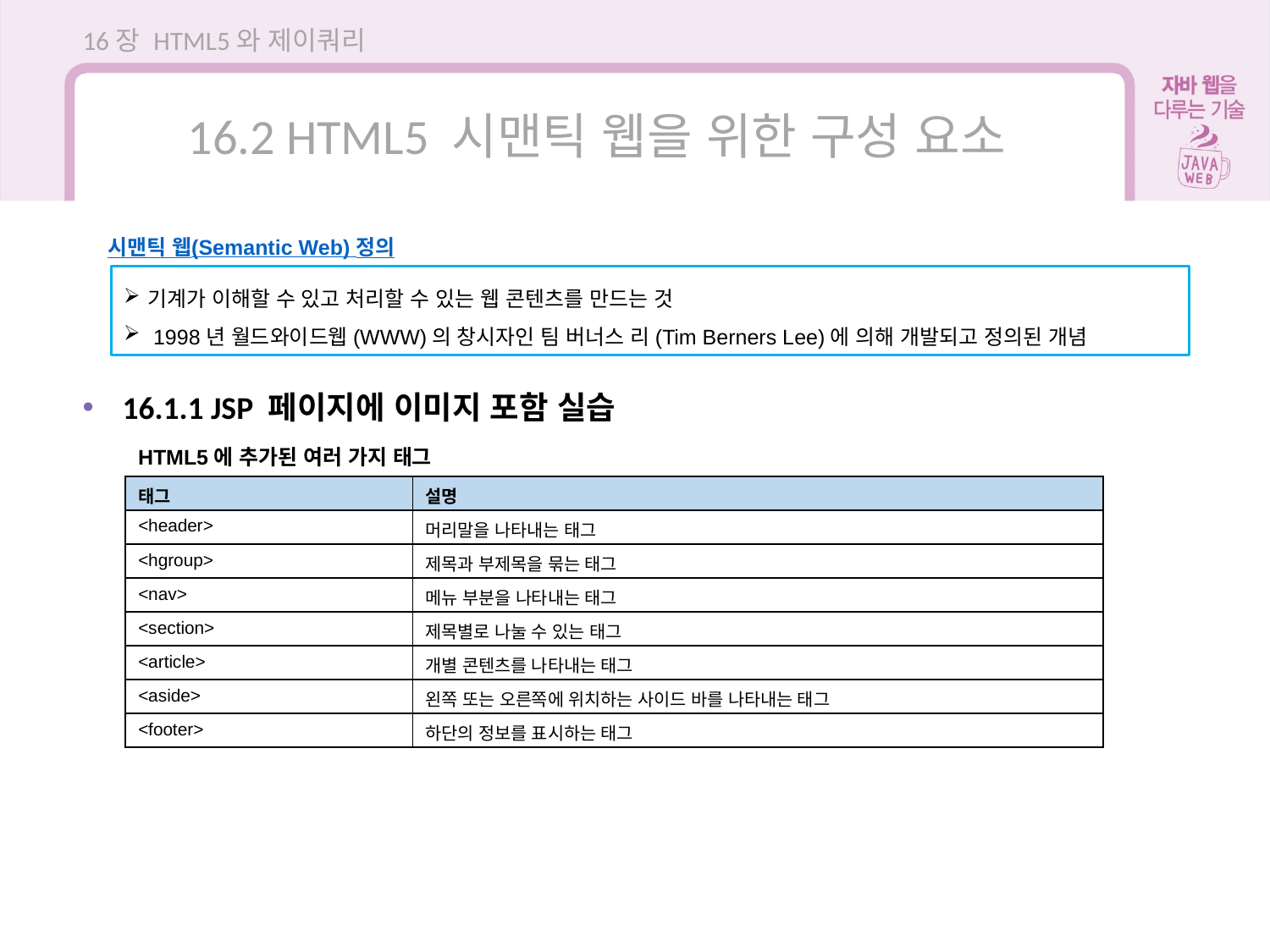

16장 HTML5와 제이쿼리
16.2 HTML5 시맨틱 웹을 위한 구성 요소
시맨틱 웹(Semantic Web) 정의
기계가 이해할 수 있고 처리할 수 있는 웹 콘텐츠를 만드는 것
 1998년 월드와이드웹(WWW)의 창시자인 팀 버너스 리(Tim Berners Lee)에 의해 개발되고 정의된 개념
16.1.1 JSP 페이지에 이미지 포함 실습
HTML5에 추가된 여러 가지 태그
| 태그 | 설명 |
| --- | --- |
| <header> | 머리말을 나타내는 태그 |
| <hgroup> | 제목과 부제목을 묶는 태그 |
| <nav> | 메뉴 부분을 나타내는 태그 |
| <section> | 제목별로 나눌 수 있는 태그 |
| <article> | 개별 콘텐츠를 나타내는 태그 |
| <aside> | 왼쪽 또는 오른쪽에 위치하는 사이드 바를 나타내는 태그 |
| <footer> | 하단의 정보를 표시하는 태그 |